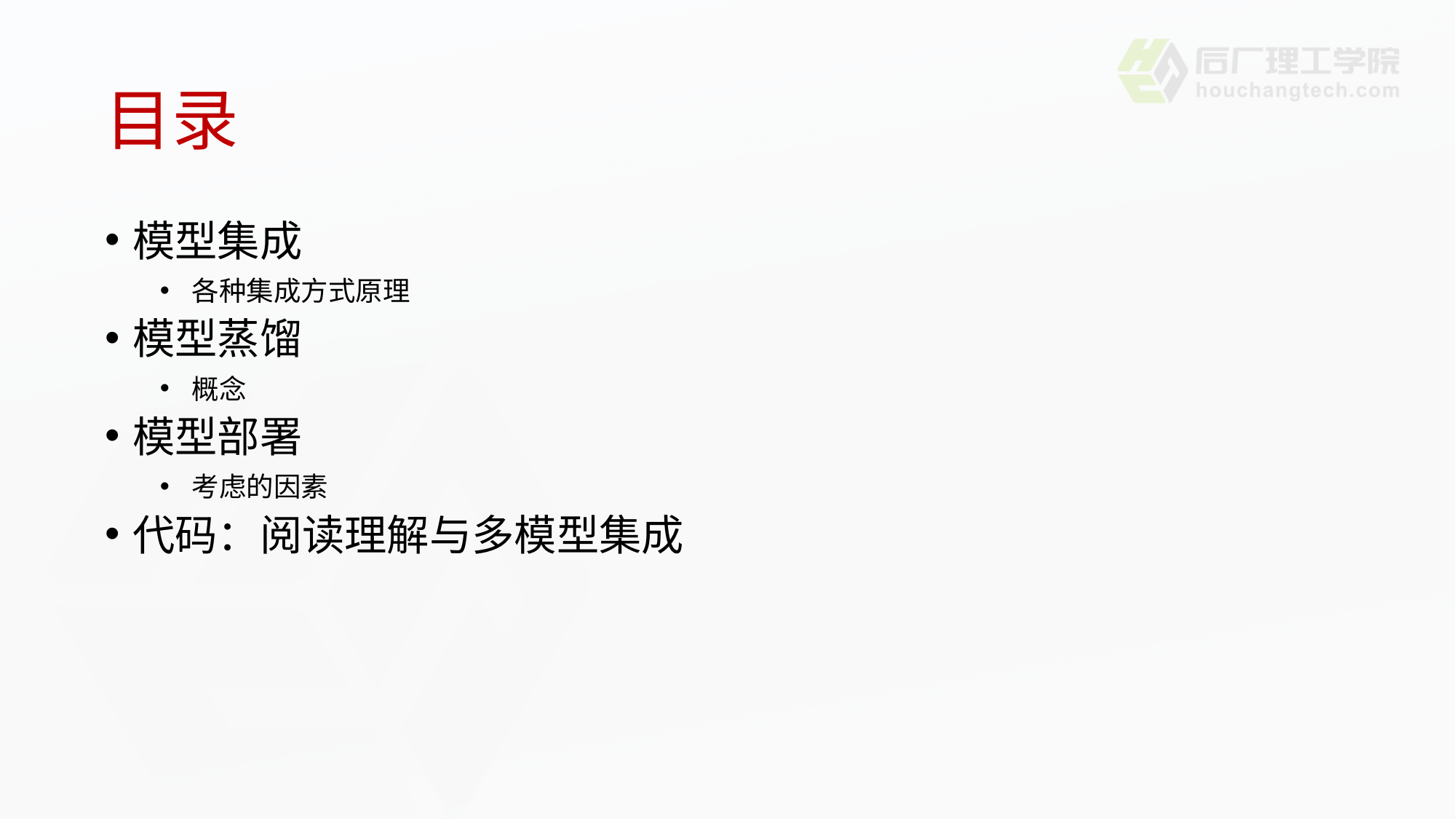

# 目录
模型集成
各种集成方式原理
模型蒸馏
概念
模型部署
考虑的因素
代码：阅读理解与多模型集成